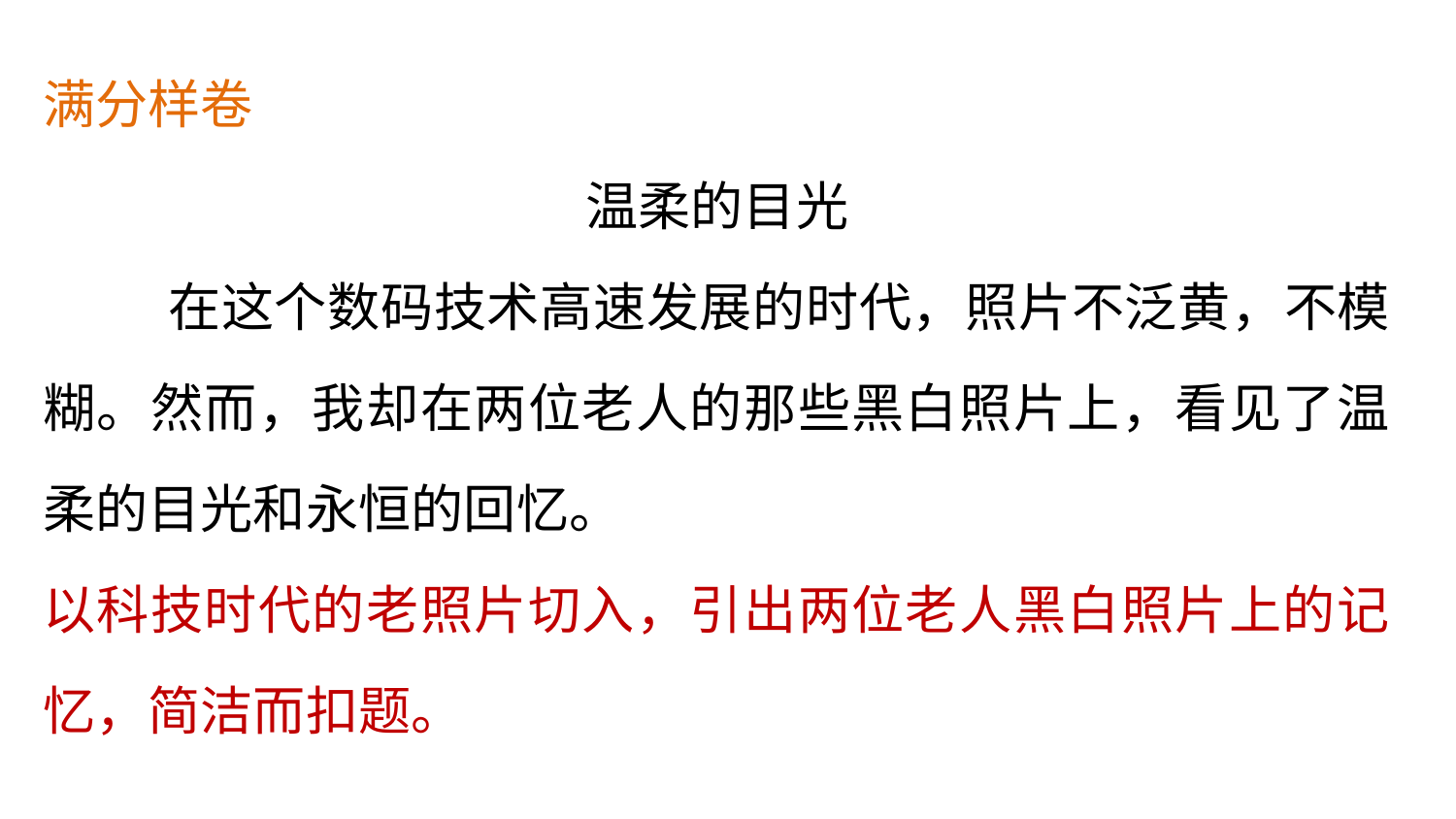

满分样卷
温柔的目光
         在这个数码技术高速发展的时代，照片不泛黄，不模糊。然而，我却在两位老人的那些黑白照片上，看见了温柔的目光和永恒的回忆。
以科技时代的老照片切入，引出两位老人黑白照片上的记忆，简洁而扣题。